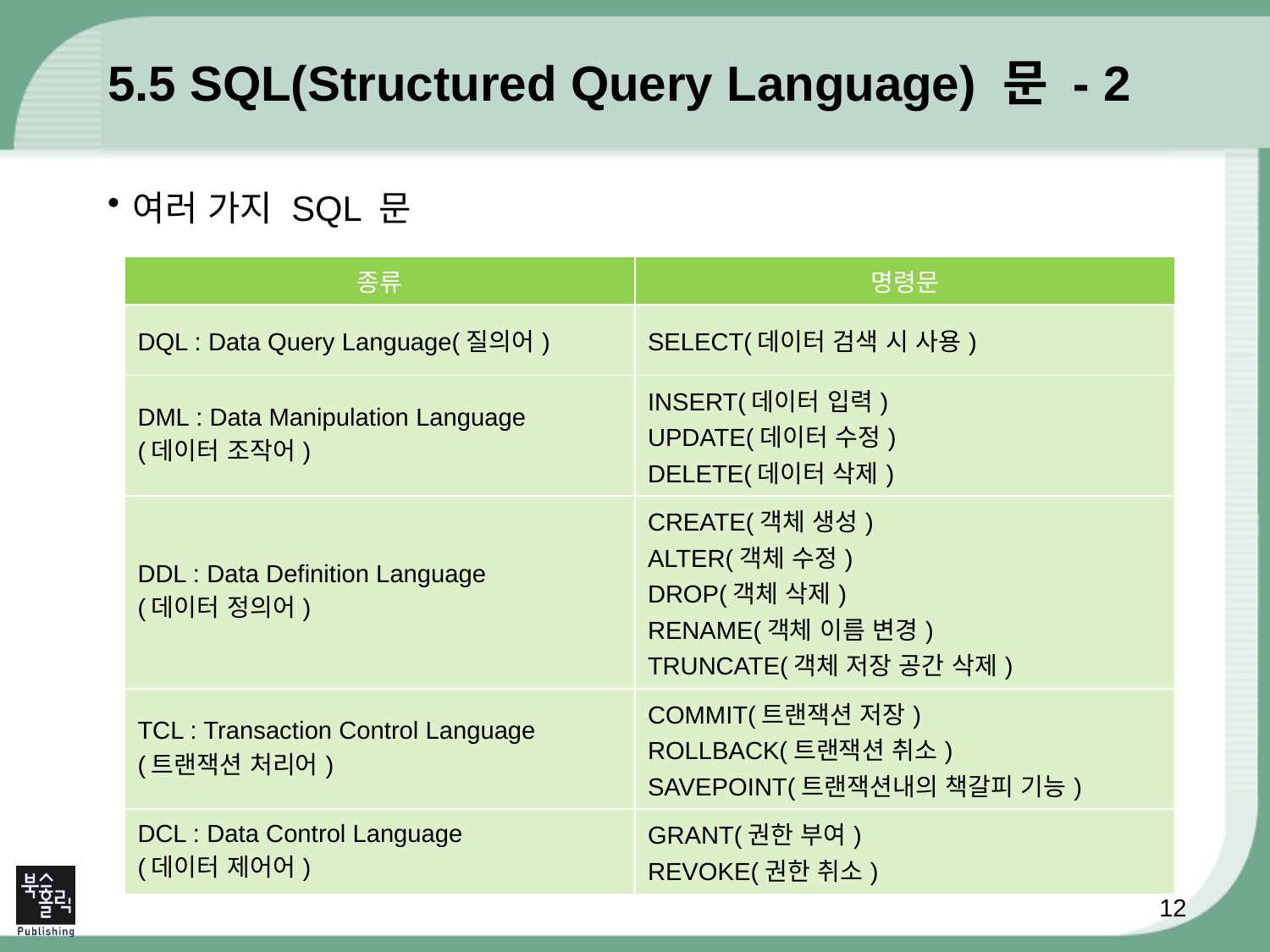

# 5.5 SQL(Structured Query Language) 문 - 2
여러 가지 SQL 문
| 종류 | 명령문 |
| --- | --- |
| DQL : Data Query Language(질의어) | SELECT(데이터 검색 시 사용) |
| DML : Data Manipulation Language (데이터 조작어) | INSERT(데이터 입력) UPDATE(데이터 수정) DELETE(데이터 삭제) |
| DDL : Data Definition Language (데이터 정의어) | CREATE(객체 생성) ALTER(객체 수정) DROP(객체 삭제) RENAME(객체 이름 변경) TRUNCATE(객체 저장 공간 삭제) |
| TCL : Transaction Control Language (트랜잭션 처리어) | COMMIT(트랜잭션 저장) ROLLBACK(트랜잭션 취소) SAVEPOINT(트랜잭션내의 책갈피 기능) |
| DCL : Data Control Language (데이터 제어어) | GRANT(권한 부여) REVOKE(권한 취소) |
12